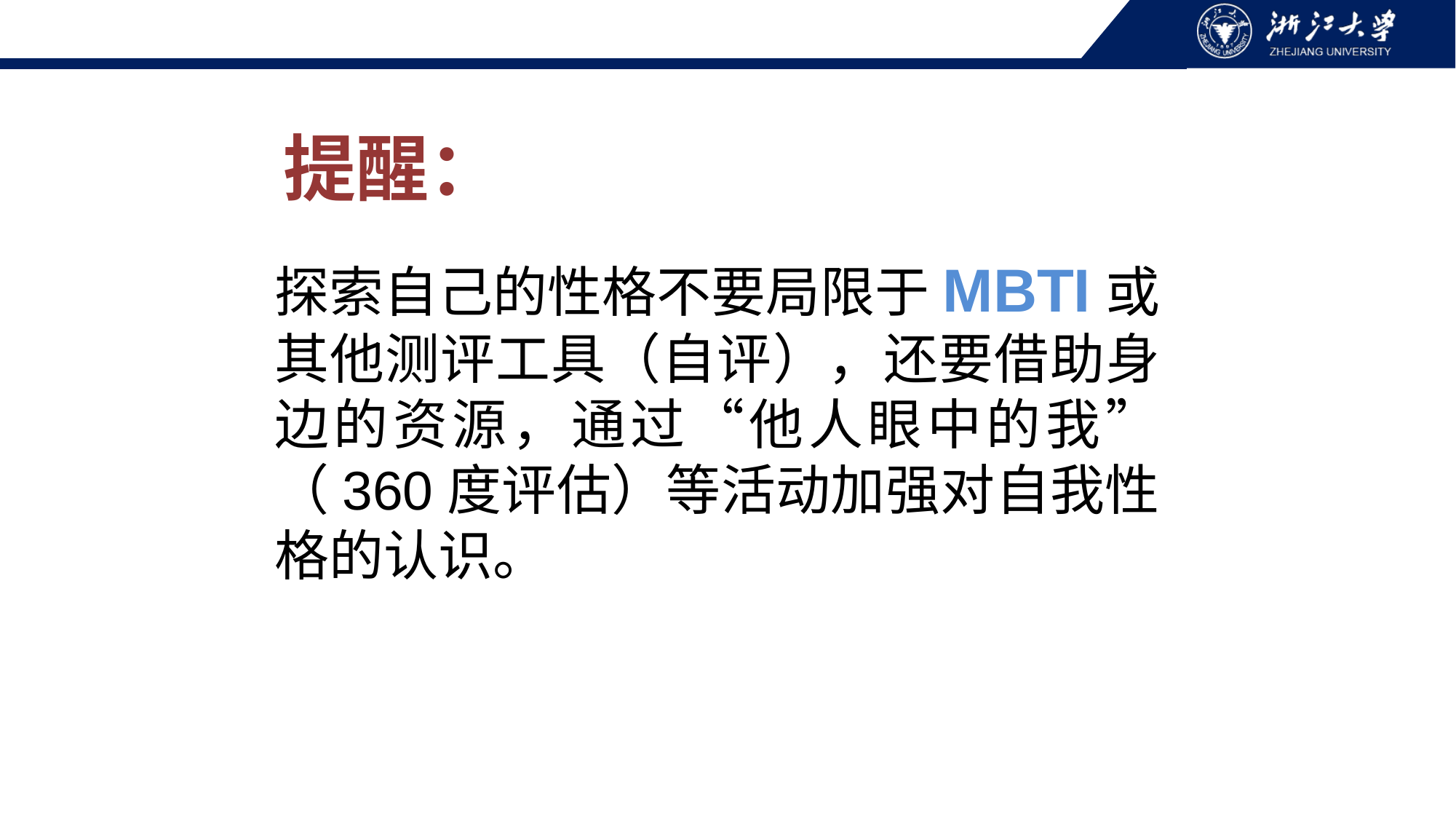

提醒：
探索自己的性格不要局限于MBTI或其他测评工具（自评），还要借助身边的资源，通过“他人眼中的我”（360度评估）等活动加强对自我性格的认识。